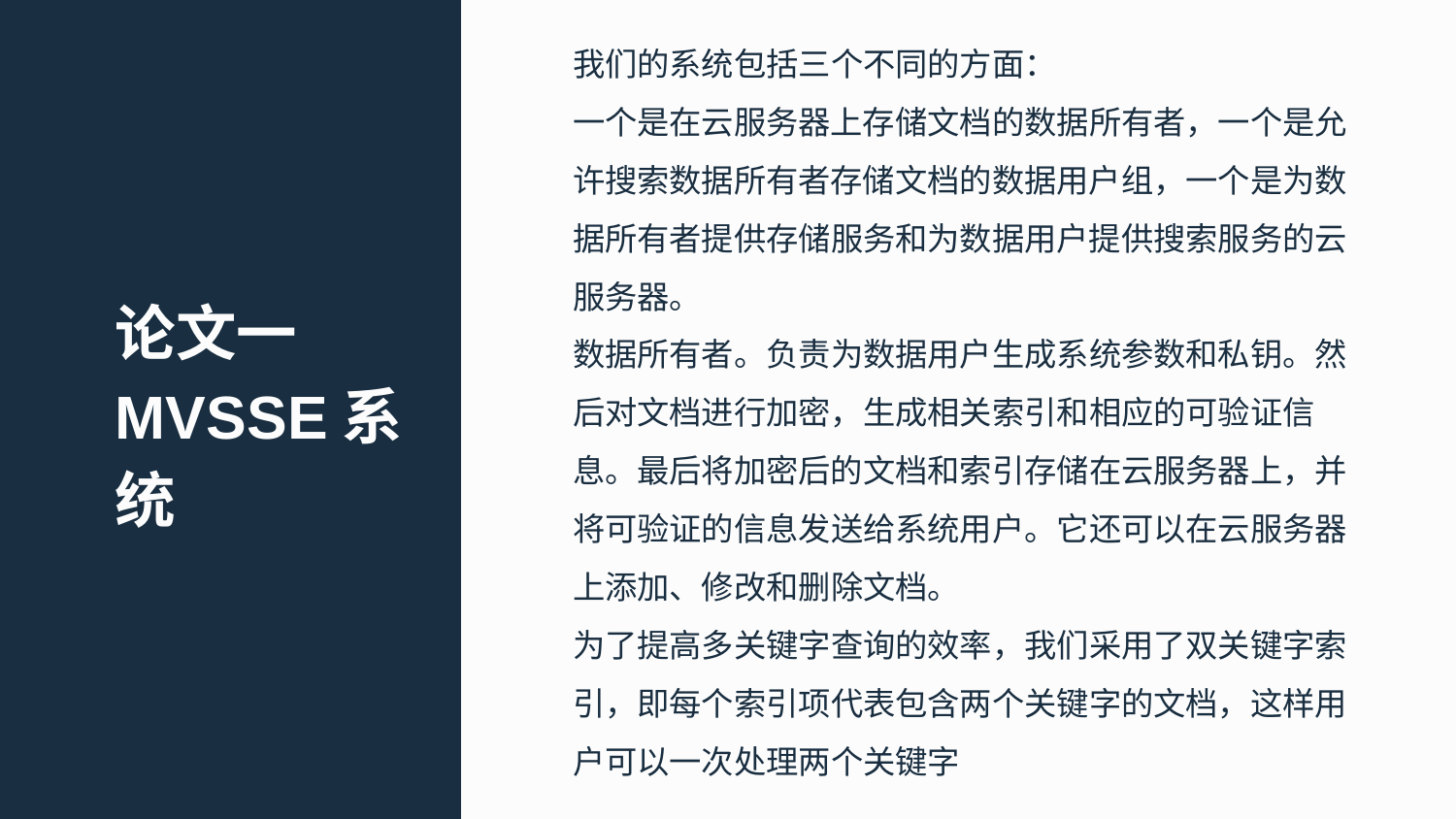

我们的系统包括三个不同的方面：
一个是在云服务器上存储文档的数据所有者，一个是允许搜索数据所有者存储文档的数据用户组，一个是为数据所有者提供存储服务和为数据用户提供搜索服务的云服务器。
数据所有者。负责为数据用户生成系统参数和私钥。然后对文档进行加密，生成相关索引和相应的可验证信息。最后将加密后的文档和索引存储在云服务器上，并将可验证的信息发送给系统用户。它还可以在云服务器上添加、修改和删除文档。
为了提高多关键字查询的效率，我们采用了双关键字索引，即每个索引项代表包含两个关键字的文档，这样用户可以一次处理两个关键字
# 论文一 MVSSE系统